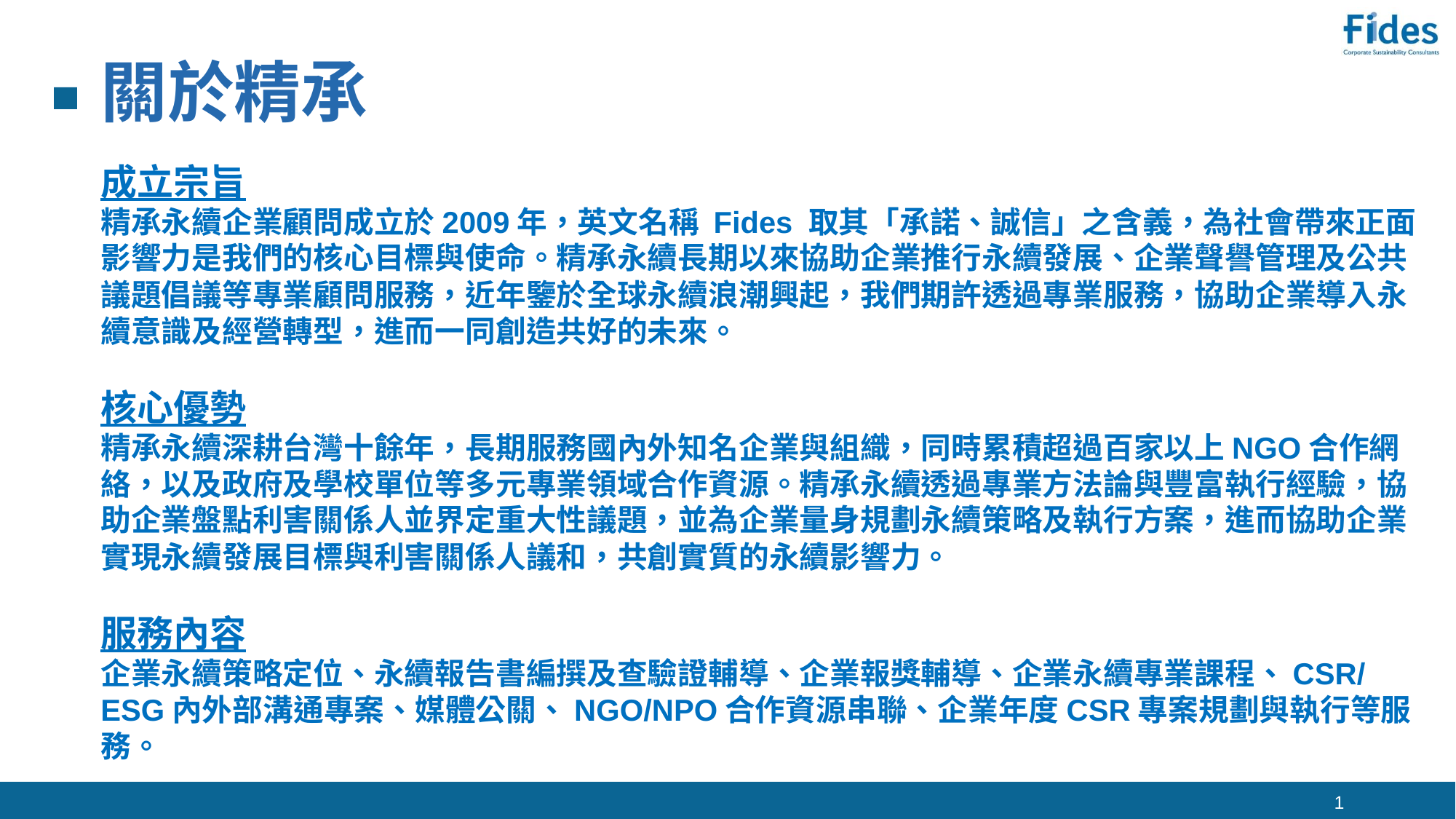

# 關於精承
成立宗旨
精承永續企業顧問成立於2009年，英文名稱 Fides 取其「承諾、誠信」之含義，為社會帶來正面影響力是我們的核心目標與使命。精承永續長期以來協助企業推行永續發展、企業聲譽管理及公共議題倡議等專業顧問服務，近年鑒於全球永續浪潮興起，我們期許透過專業服務，協助企業導入永續意識及經營轉型，進而一同創造共好的未來。

核心優勢
精承永續深耕台灣十餘年，長期服務國內外知名企業與組織，同時累積超過百家以上NGO合作網絡，以及政府及學校單位等多元專業領域合作資源。精承永續透過專業方法論與豐富執行經驗，協助企業盤點利害關係人並界定重大性議題，並為企業量身規劃永續策略及執行方案，進而協助企業實現永續發展目標與利害關係人議和，共創實質的永續影響力。

服務內容
企業永續策略定位、永續報告書編撰及查驗證輔導、企業報獎輔導、企業永續專業課程、CSR/ESG內外部溝通專案、媒體公關、NGO/NPO合作資源串聯、企業年度CSR專案規劃與執行等服務。
1